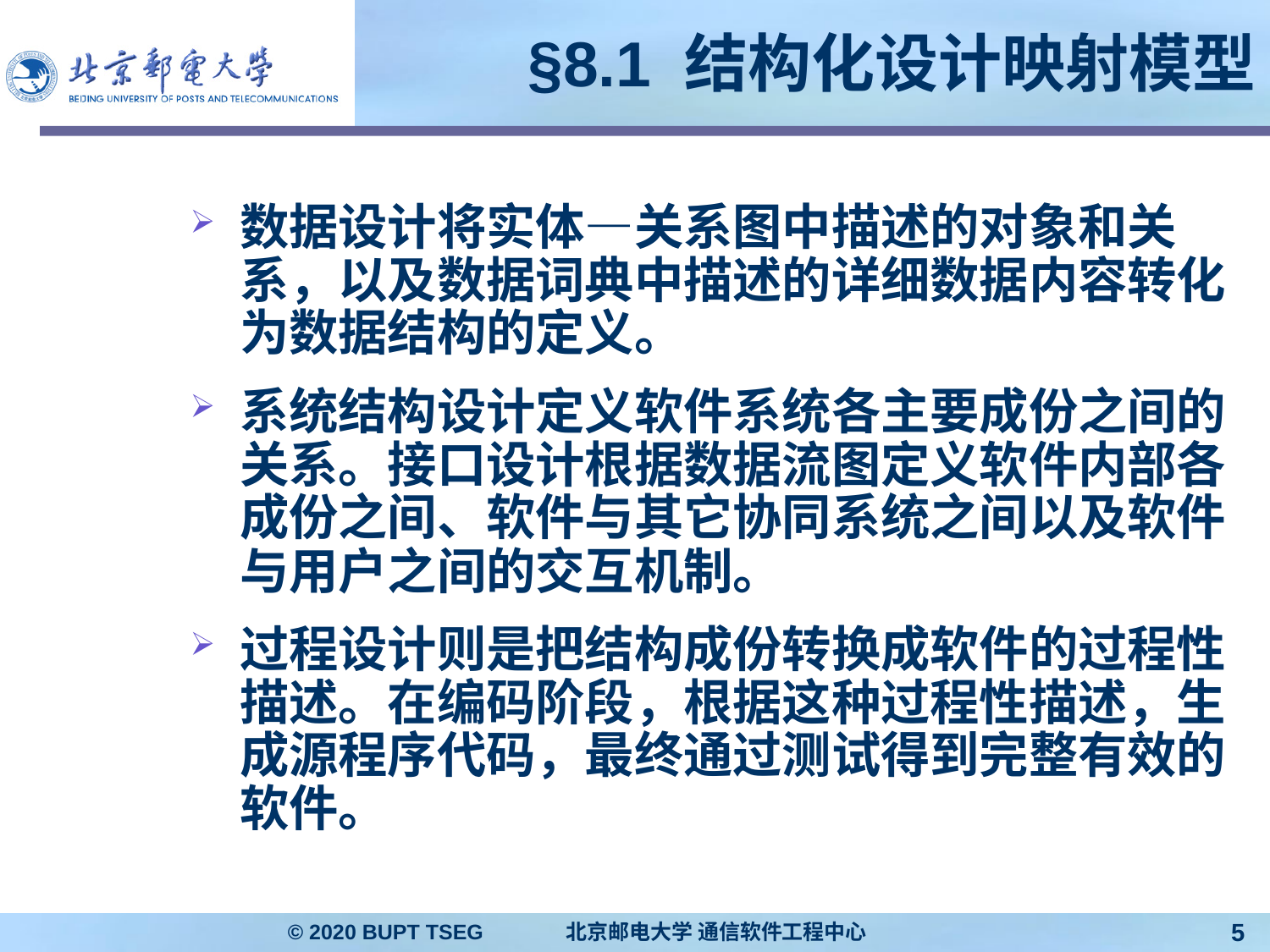

#
§8.1 结构化设计映射模型
数据设计将实体―关系图中描述的对象和关系，以及数据词典中描述的详细数据内容转化为数据结构的定义。
系统结构设计定义软件系统各主要成份之间的关系。接口设计根据数据流图定义软件内部各成份之间、软件与其它协同系统之间以及软件与用户之间的交互机制。
过程设计则是把结构成份转换成软件的过程性描述。在编码阶段，根据这种过程性描述，生成源程序代码，最终通过测试得到完整有效的软件。
© 2020 BUPT TSEG             北京邮电大学 通信软件工程中心